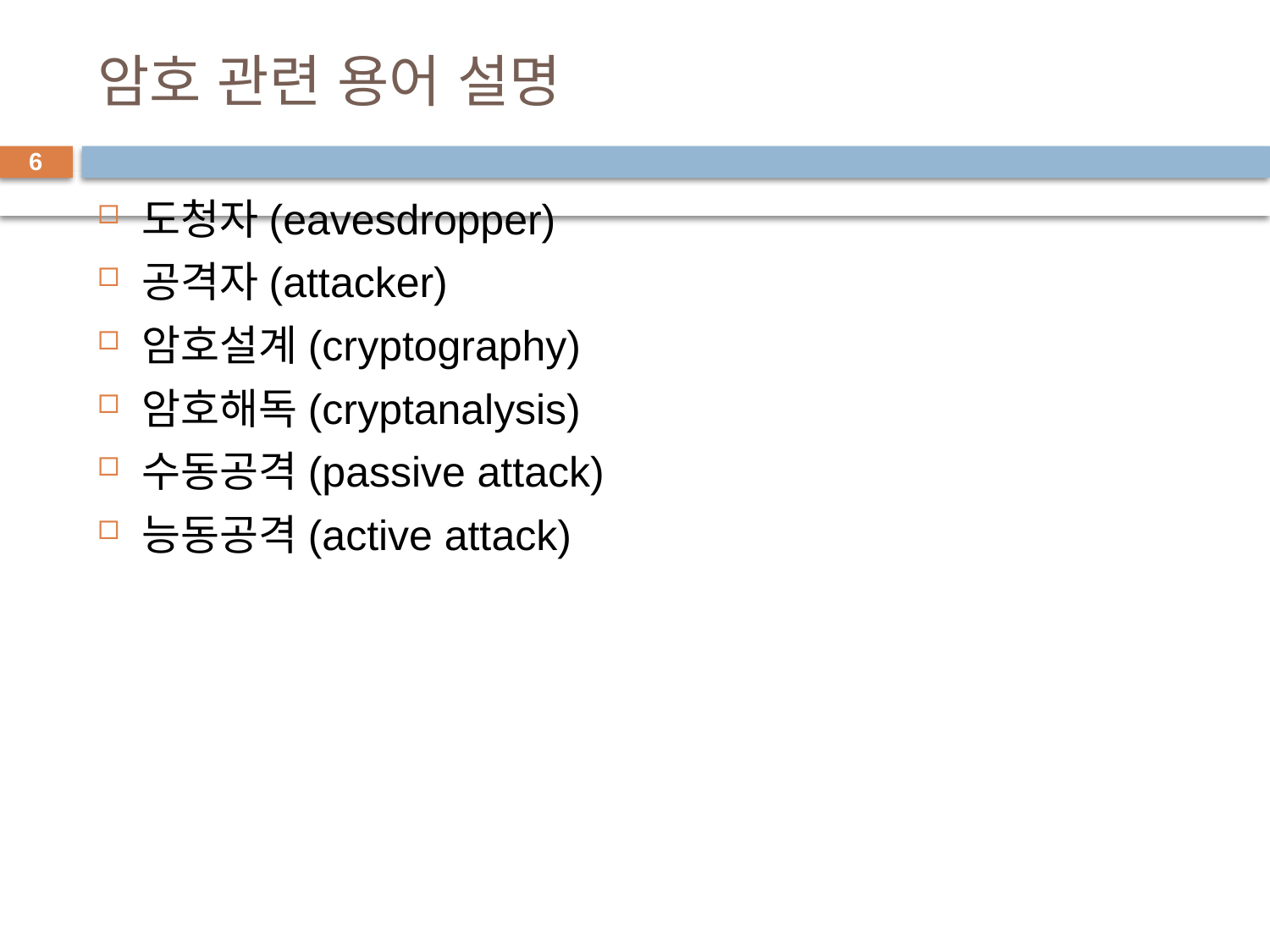

# 암호 관련 용어 설명
6
도청자(eavesdropper)
공격자(attacker)
암호설계(cryptography)
암호해독(cryptanalysis)
수동공격(passive attack)
능동공격(active attack)